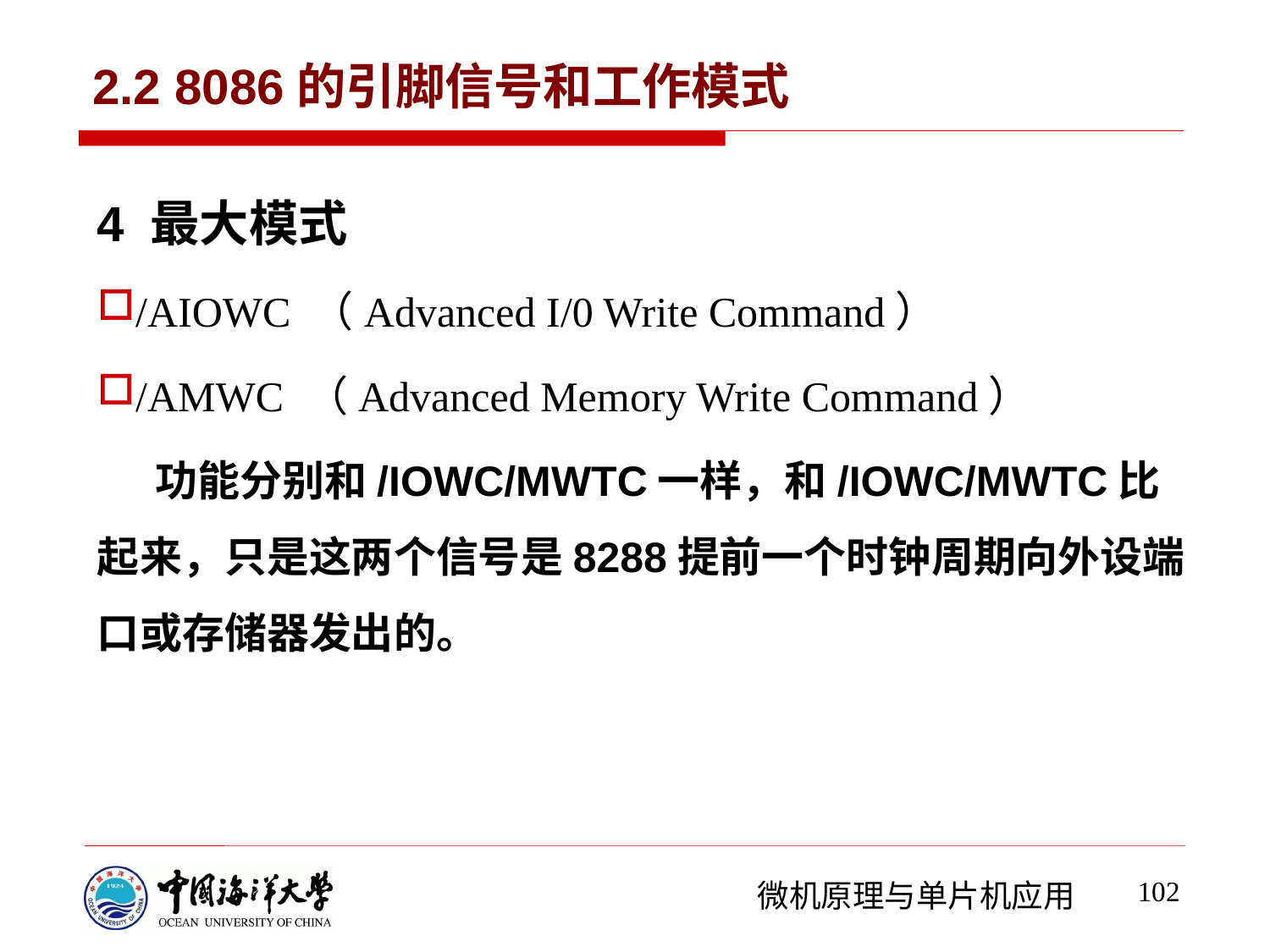

# 2.2 8086的引脚信号和工作模式
4 最大模式
/AIOWC （Advanced I/0 Write Command）
/AMWC （Advanced Memory Write Command）
     功能分别和/IOWC/MWTC一样，和/IOWC/MWTC比起来，只是这两个信号是8288提前一个时钟周期向外设端口或存储器发出的。

102